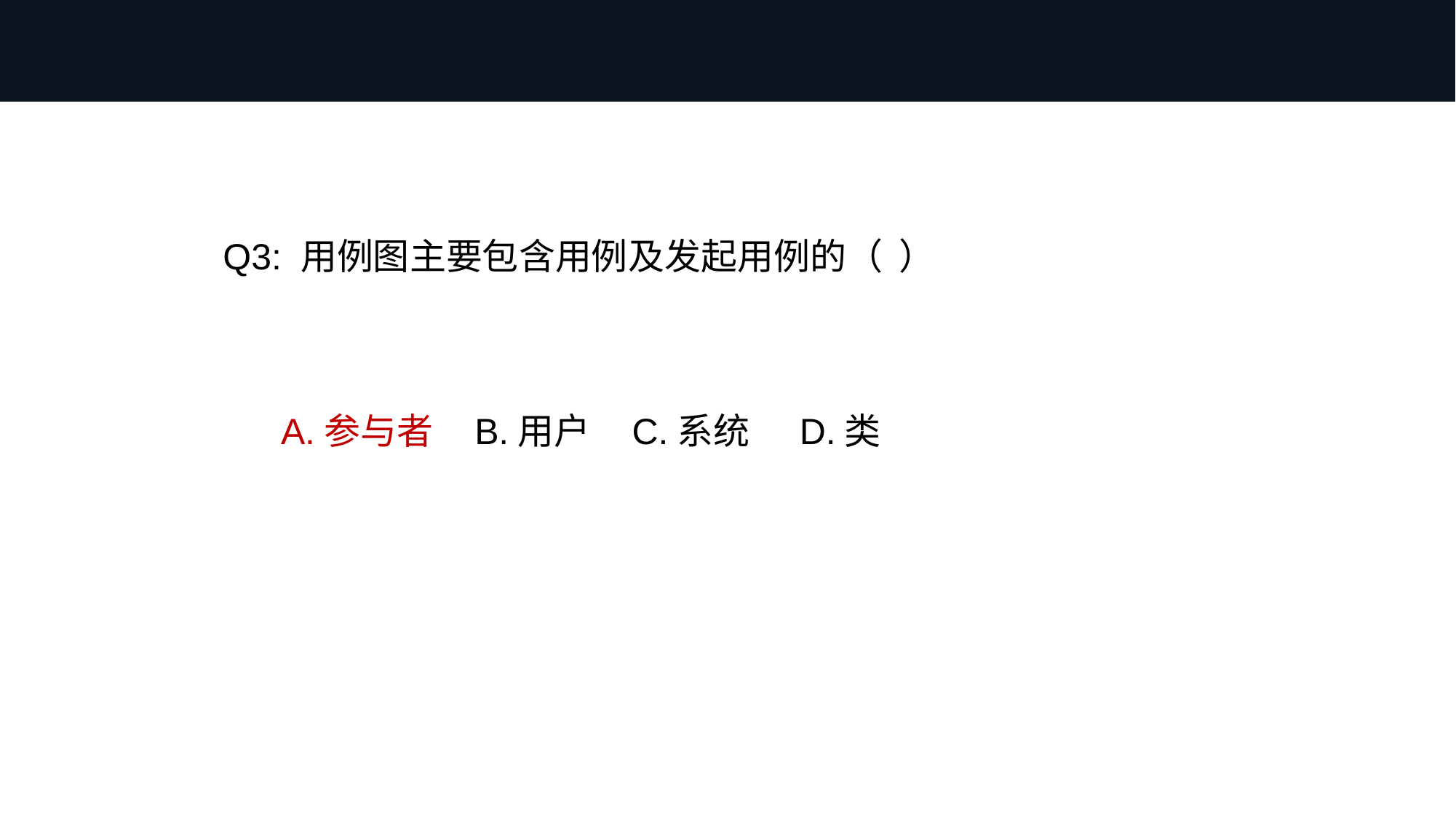

Q3: 用例图主要包含用例及发起用例的（  ）
A.参与者    B.用户    C.系统     D.类